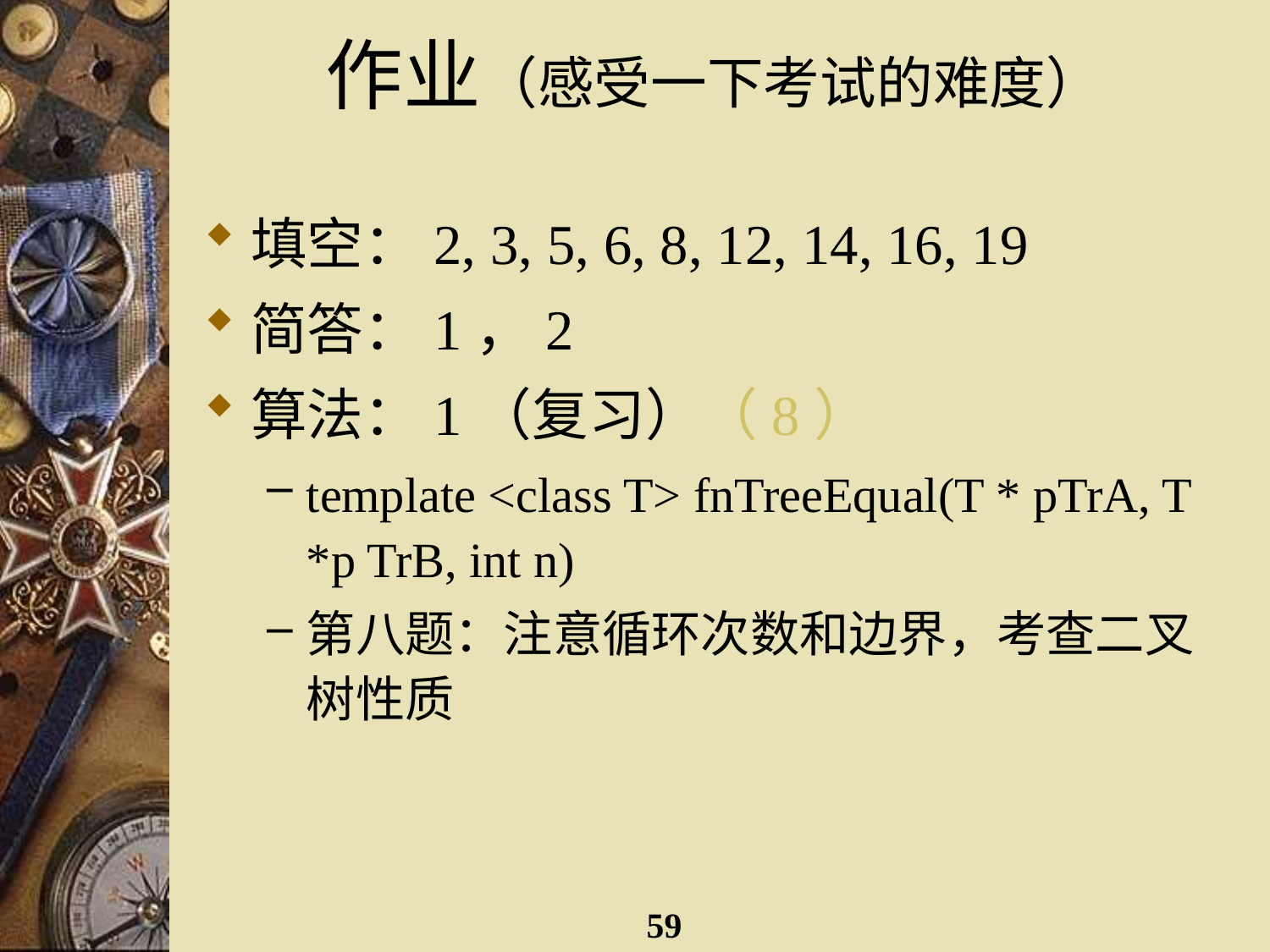

# 作业（感受一下考试的难度）
填空：2, 3, 5, 6, 8, 12, 14, 16, 19
简答：1，2
算法：1（复习）（8）
template <class T> fnTreeEqual(T * pTrA, T *p TrB, int n)
第八题：注意循环次数和边界，考查二叉树性质